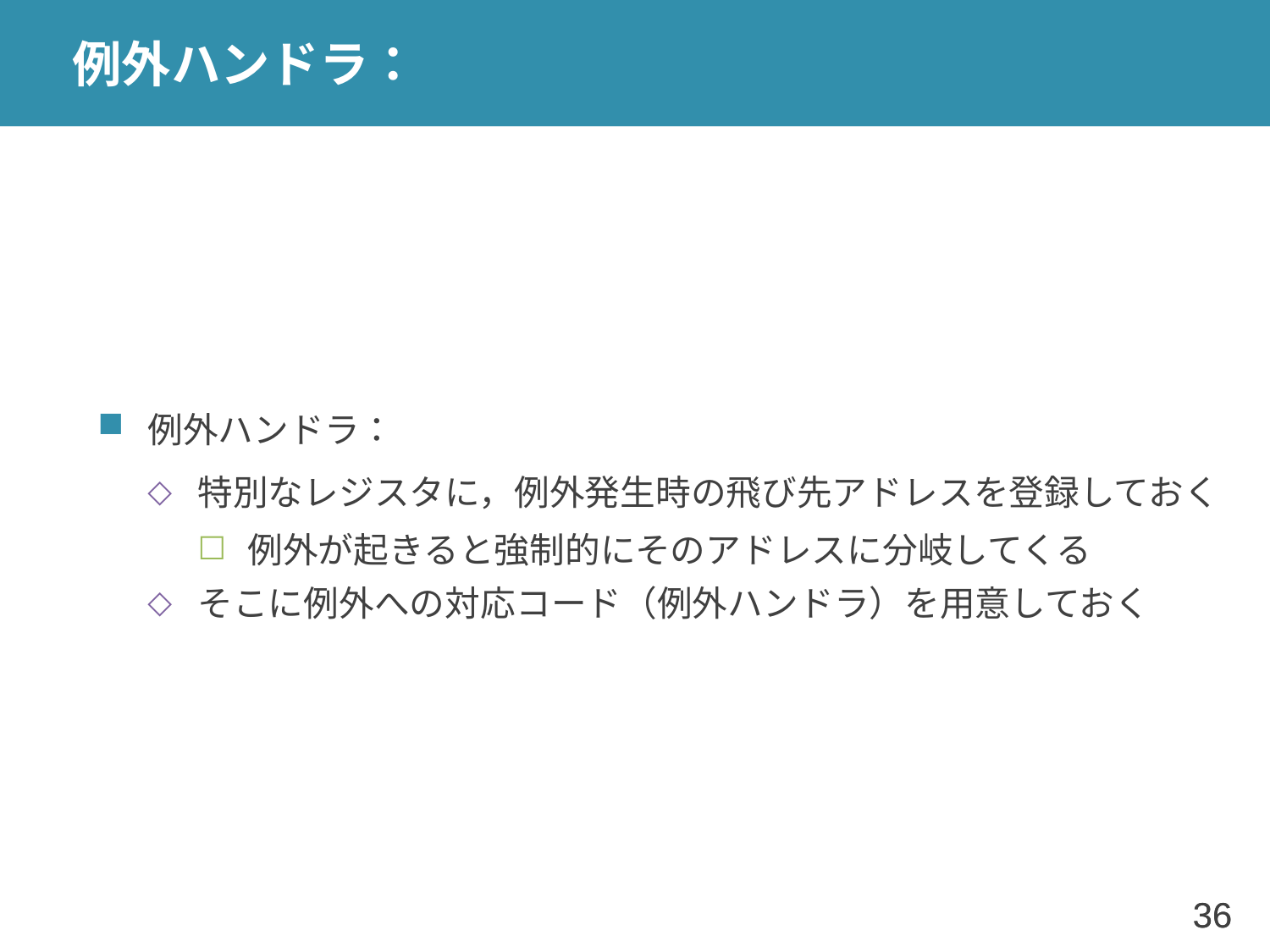

# 例外ハンドラ：
例外ハンドラ：
特別なレジスタに，例外発生時の飛び先アドレスを登録しておく
例外が起きると強制的にそのアドレスに分岐してくる
そこに例外への対応コード（例外ハンドラ）を用意しておく